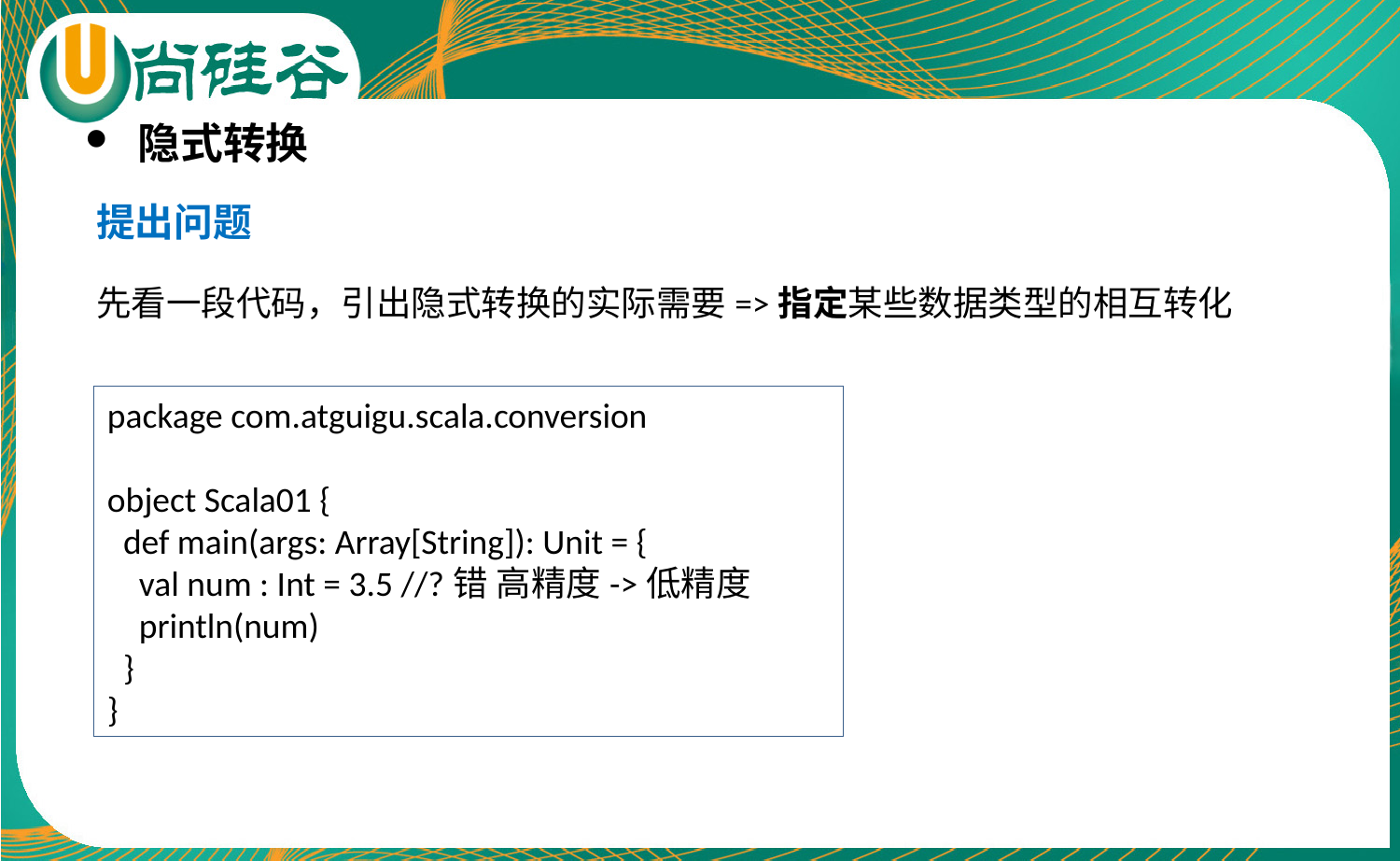

隐式转换

提出问题

先看一段代码，引出隐式转换的实际需要=>指定某些数据类型的相互转化

package com.atguigu.scala.conversion

object Scala01 {
  def main(args: Array[String]): Unit = {
    val num : Int = 3.5 //?错 高精度->低精度
    println(num)
  }
}